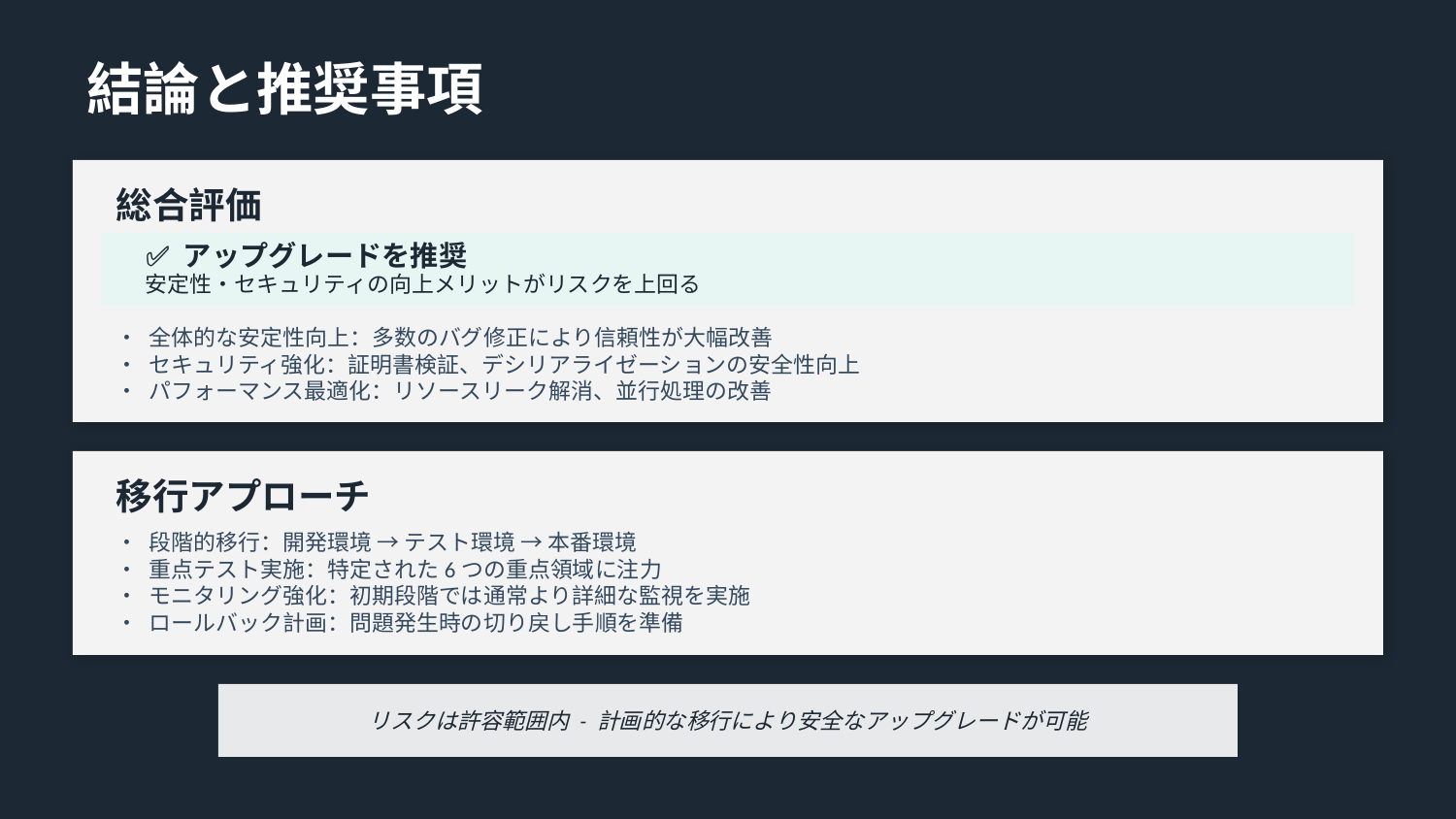

結論と推奨事項

総合評価

✅ アップグレードを推奨
安定性・セキュリティの向上メリットがリスクを上回る
• 全体的な安定性向上：多数のバグ修正により信頼性が大幅改善
• セキュリティ強化：証明書検証、デシリアライゼーションの安全性向上
• パフォーマンス最適化：リソースリーク解消、並行処理の改善

移行アプローチ
• 段階的移行：開発環境 → テスト環境 → 本番環境
• 重点テスト実施：特定された6つの重点領域に注力
• モニタリング強化：初期段階では通常より詳細な監視を実施
• ロールバック計画：問題発生時の切り戻し手順を準備

リスクは許容範囲内 - 計画的な移行により安全なアップグレードが可能